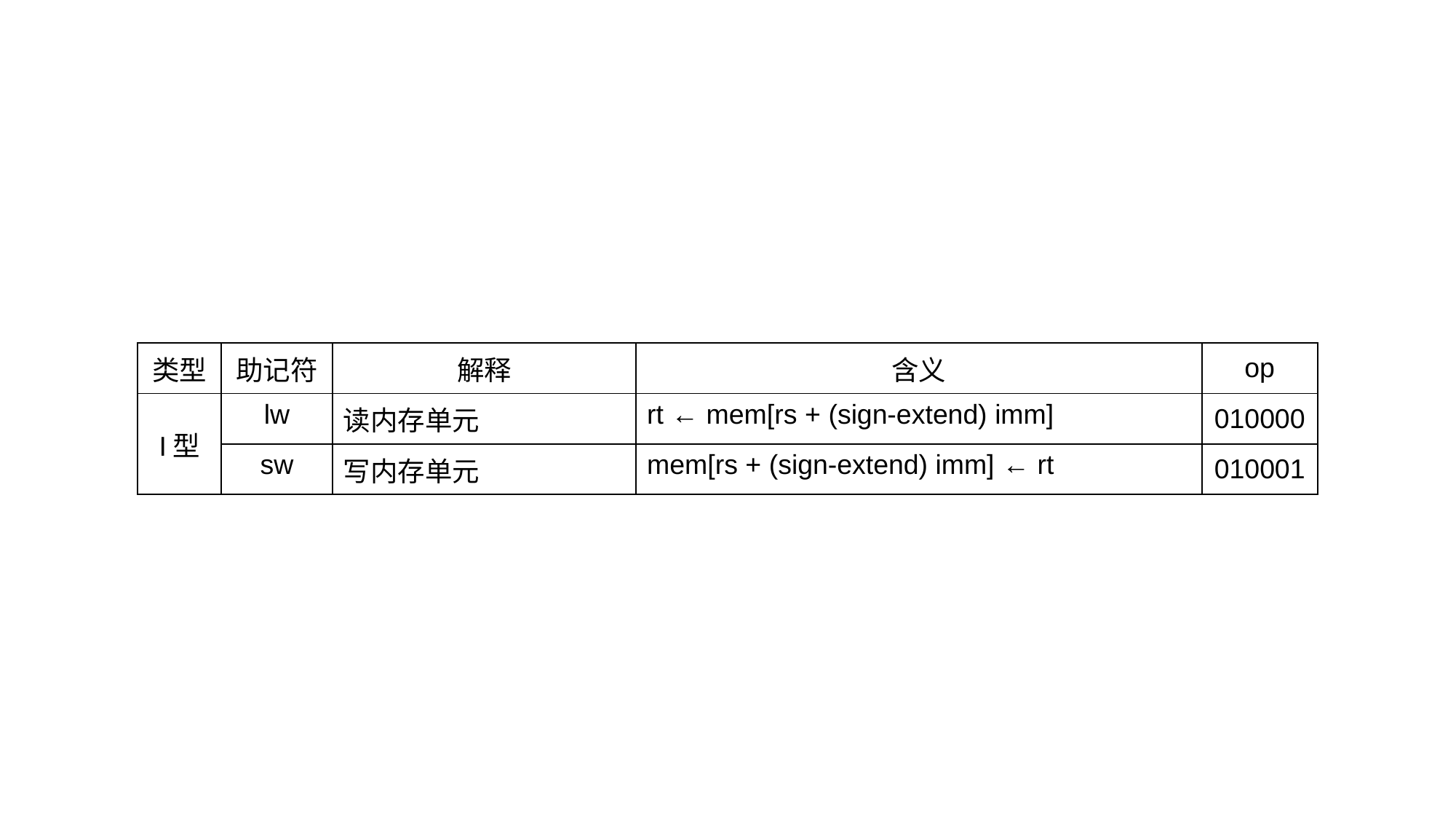

| 类型 | 助记符 | 解释 | 含义 | op |
| --- | --- | --- | --- | --- |
| I型 | lw | 读内存单元 | rt ← mem[rs + (sign-extend) imm] | 010000 |
|  | sw | 写内存单元 | mem[rs + (sign-extend) imm] ← rt | 010001 |